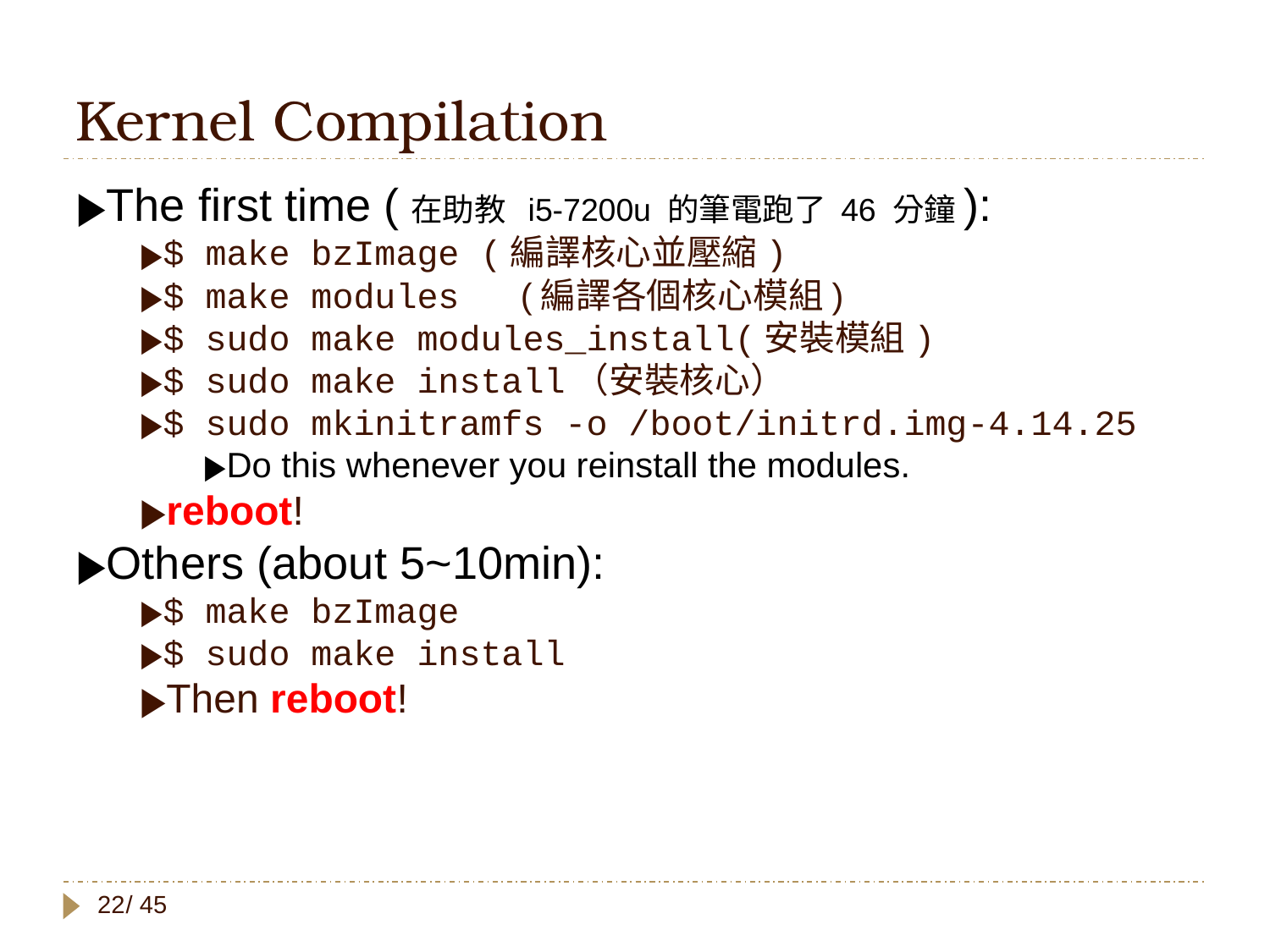

Kernel Compilation
The first time (在助教  i5-7200u 的筆電跑了 46 分鐘):
$ make bzImage (編譯核心並壓縮)
$ make modules	(編譯各個核心模組)
$ sudo make modules_install(安裝模組)
$ sudo make install（安裝核心）
$ sudo mkinitramfs -o /boot/initrd.img-4.14.25
Do this whenever you reinstall the modules.
reboot!
Others (about 5~10min):
$ make bzImage
$ sudo make install
Then reboot!
/ 45
22